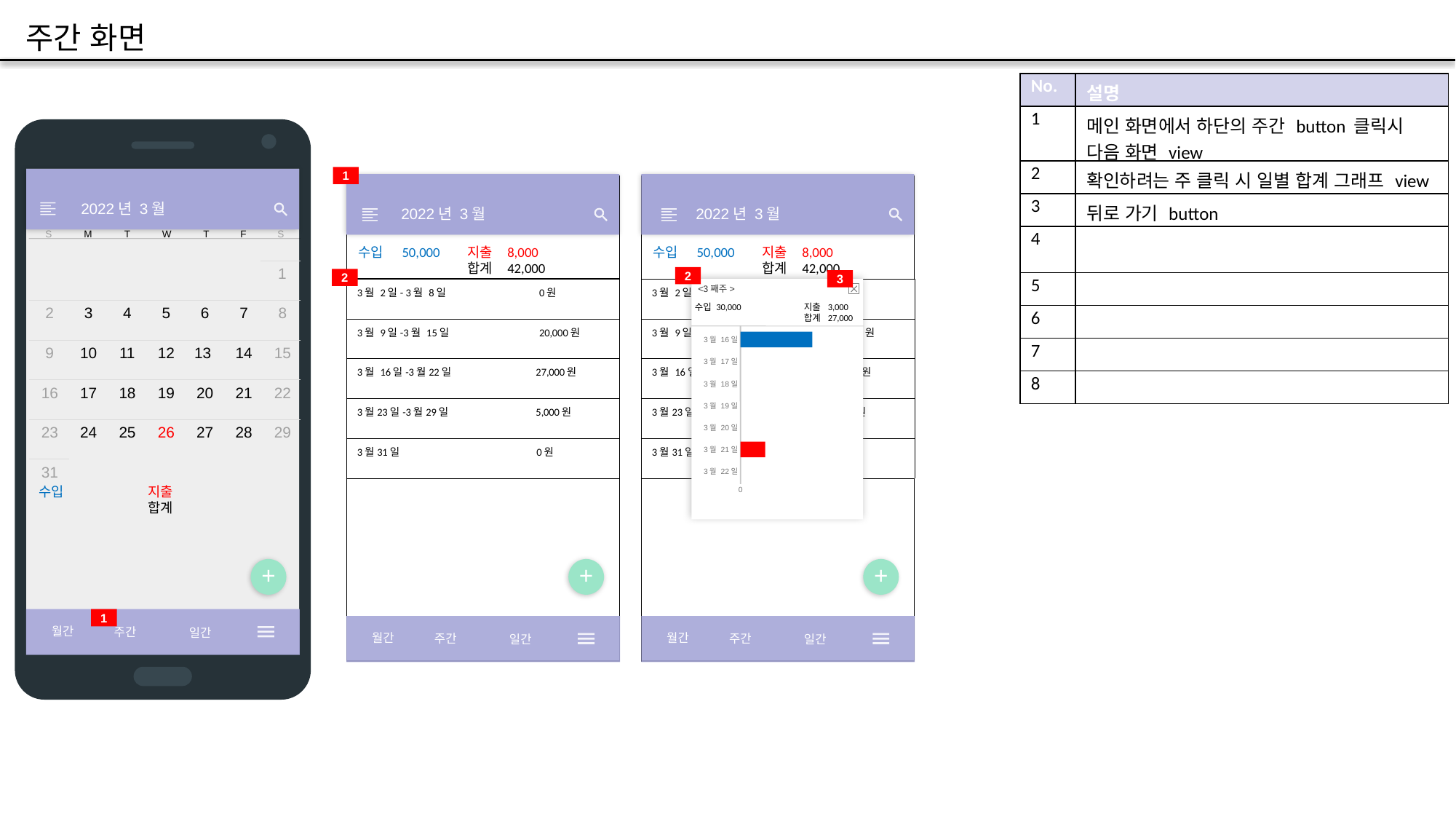

주간 화면
| No. | 설명 |
| --- | --- |
| 1 | 메인 화면에서 하단의 주간 button 클릭시 다음 화면 view |
| 2 | 확인하려는 주 클릭 시 일별 합계 그래프 view |
| 3 | 뒤로 가기 button |
| 4 |  |
| 5 |  |
| 6 |  |
| 7 |  |
| 8 |  |

1
2022년 3월

2022년 3월

2022년 3월

S
M
T
W
T
F
S
1
2
3
4
5
6
7
8
9
10
11
12
14
15
16
17
18
19
20
21
22
26
23
24
25
27
28
29
31

수입    50,000	지출   8,000
	합계   42,000
수입    50,000	지출   8,000
	합계   42,000
2
2
3
| 3월 2일- 3월 8일 0원 |
| --- |
| 3월 9일-3월 15일 20,000원 |
| 3월 16일-3월22일 27,000원 |
| 3월23일-3월29일 5,000원 |
| 3월31일 0원 |
| 3월 2일- 3월 8일 0원 |
| --- |
| 3월 9일-3월 15일 20,000원 |
| 3월 16일-3월22일 27,000원 |
| 3월23일-3월29일 5,000원 |
| 3월31일 0원 |
<3째주>
수입 30,000	지출  3,000
	합계  27,000

3월 16일
3월 17일
3월 18일
3월 19일
3월 20일
3월 21일
3월 22일
0
13
수입	지출
	합계
+
+
+

월간
1
주간
일간

월간

월간
주간
주간
일간
일간